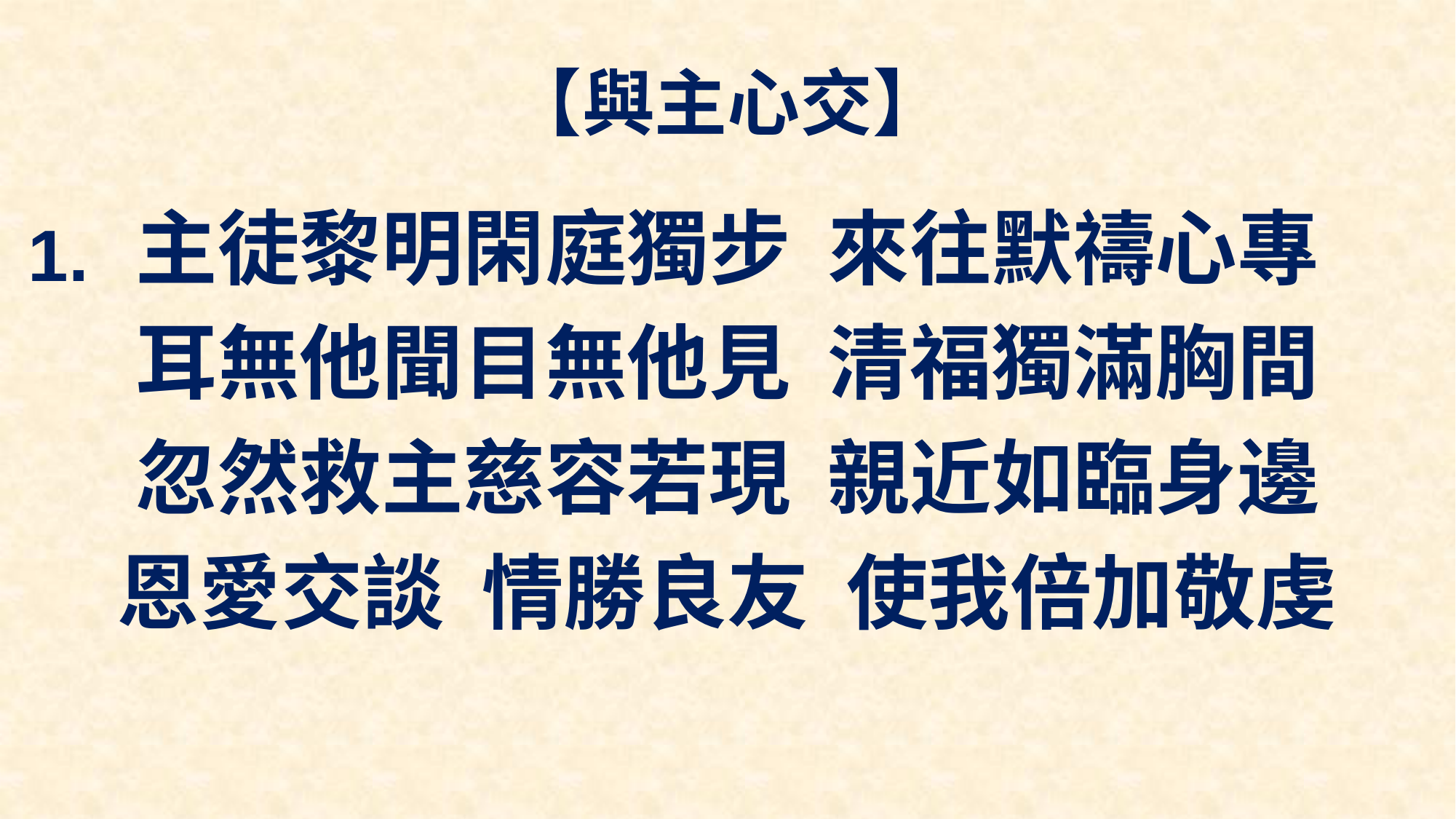

# 【與主心交】
主徒黎明閑庭獨步  來往默禱心專
耳無他聞目無他見  清福獨滿胸間
忽然救主慈容若現  親近如臨身邊
恩愛交談  情勝良友  使我倍加敬虔
1.